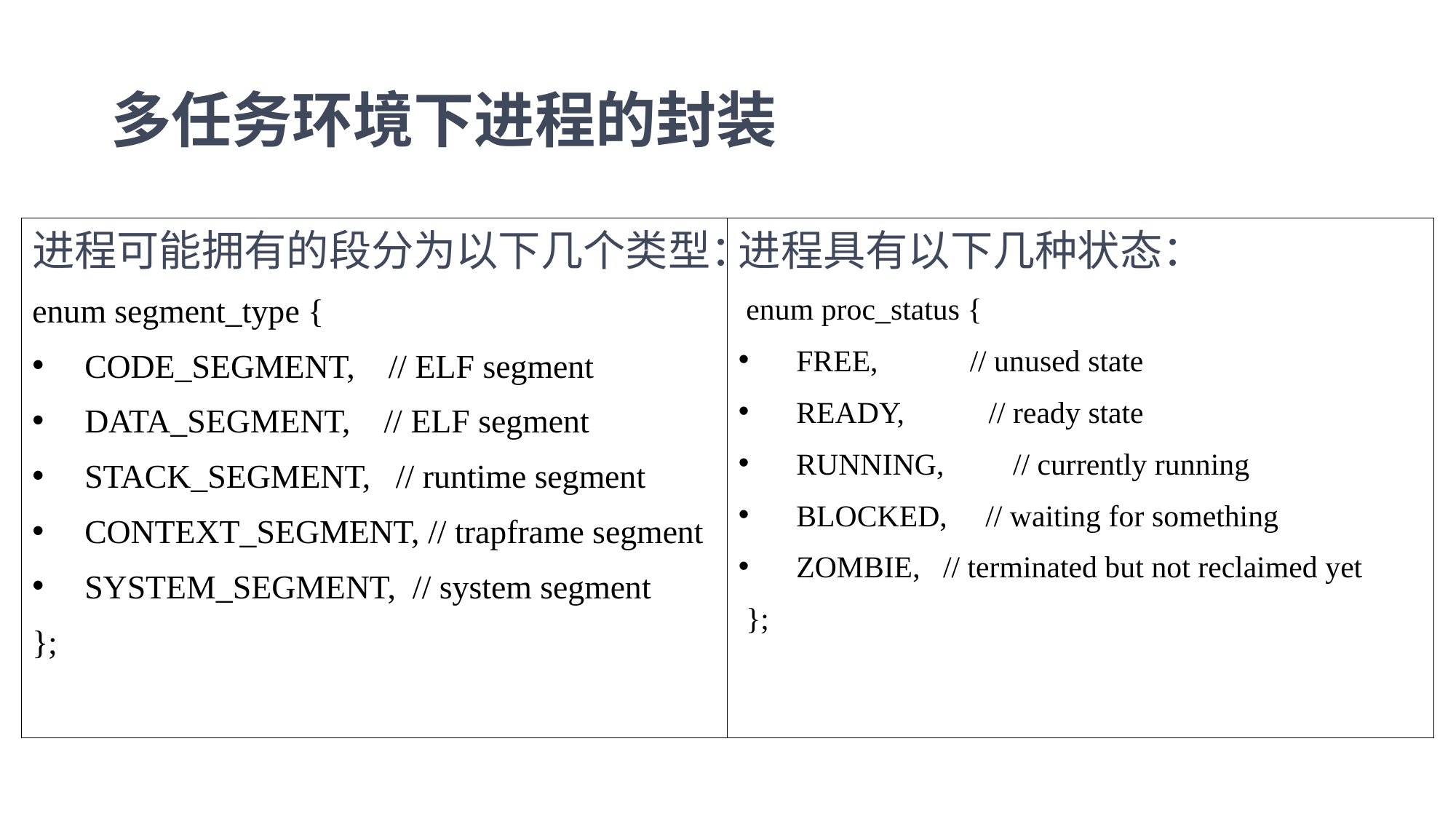

# 多任务环境下进程的封装
进程可能拥有的段分为以下几个类型：
enum segment_type {
   CODE_SEGMENT,    // ELF segment
   DATA_SEGMENT,    // ELF segment
   STACK_SEGMENT,   // runtime segment
   CONTEXT_SEGMENT, // trapframe segment
   SYSTEM_SEGMENT,  // system segment
};
进程具有以下几种状态：
 enum proc_status {
    FREE,            // unused state
    READY,           // ready state
    RUNNING,         // currently running
    BLOCKED,     // waiting for something
    ZOMBIE,   // terminated but not reclaimed yet
 };